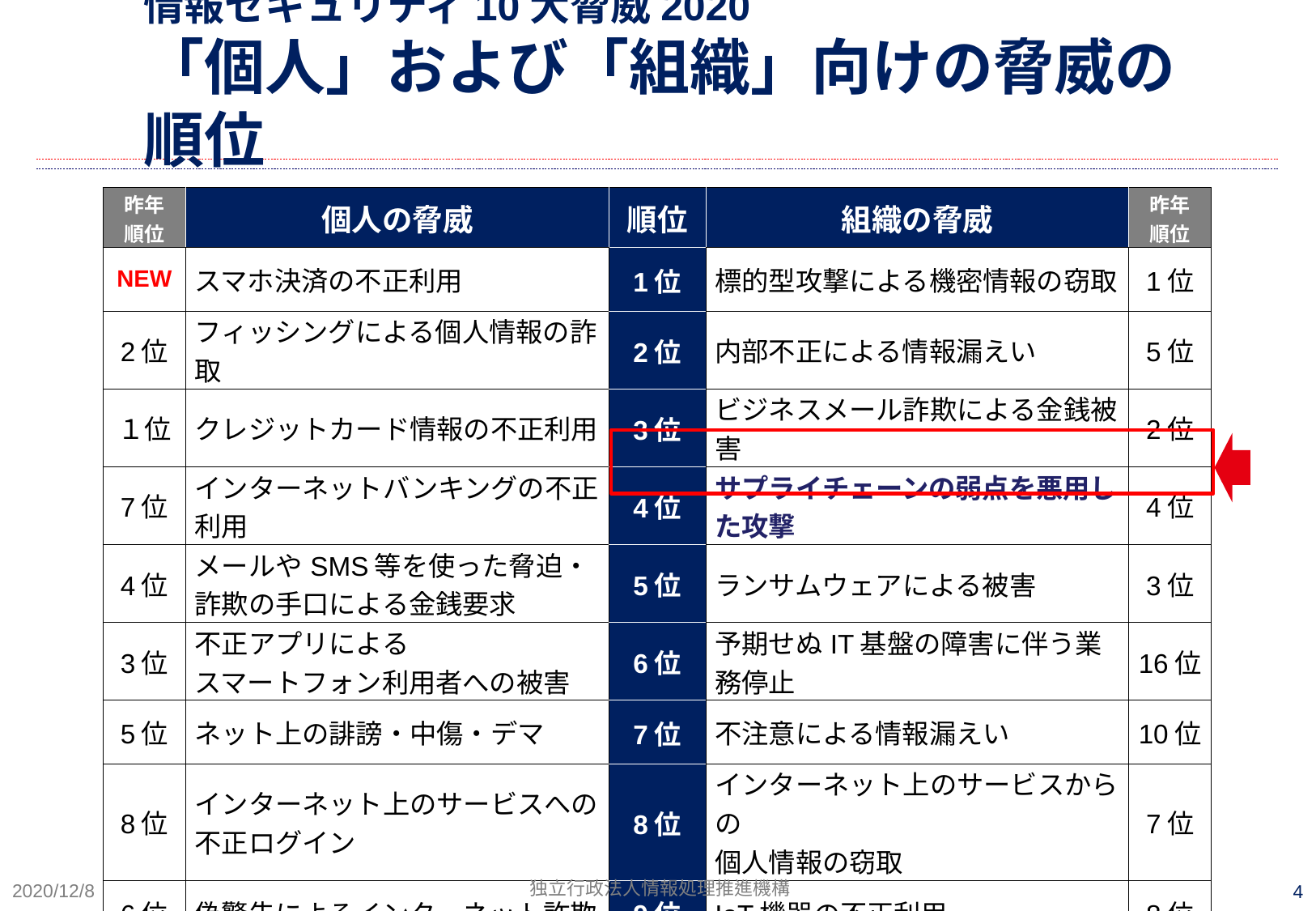

# 情報セキュリティ10大脅威2020 「個人」および「組織」向けの脅威の順位
| 昨年 順位 | 個人の脅威 | 順位 | 組織の脅威 | 昨年 順位 |
| --- | --- | --- | --- | --- |
| NEW | スマホ決済の不正利用 | 1位 | 標的型攻撃による機密情報の窃取 | 1位 |
| 2位 | フィッシングによる個人情報の詐取 | 2位 | 内部不正による情報漏えい | 5位 |
| １位 | クレジットカード情報の不正利用 | 3位 | ビジネスメール詐欺による金銭被害 | 2位 |
| 7位 | インターネットバンキングの不正利用 | 4位 | サプライチェーンの弱点を悪用した攻撃 | 4位 |
| 4位 | メールやSMS等を使った脅迫・詐欺の手口による金銭要求 | 5位 | ランサムウェアによる被害 | 3位 |
| 3位 | 不正アプリによる スマートフォン利用者への被害 | 6位 | 予期せぬIT基盤の障害に伴う業務停止 | 16位 |
| 5位 | ネット上の誹謗・中傷・デマ | 7位 | 不注意による情報漏えい | 10位 |
| 8位 | インターネット上のサービスへの不正ログイン | 8位 | インターネット上のサービスからの 個人情報の窃取 | 7位 |
| 6位 | 偽警告によるインターネット詐欺 | 9位 | IoT機器の不正利用 | 8位 |
| 12位 | インターネット上のサービスからの 個人情報の窃取 | 10位 | サービス妨害攻撃によるサービスの停止 | 6位 |

4
独立行政法人情報処理推進機構
2020/12/8